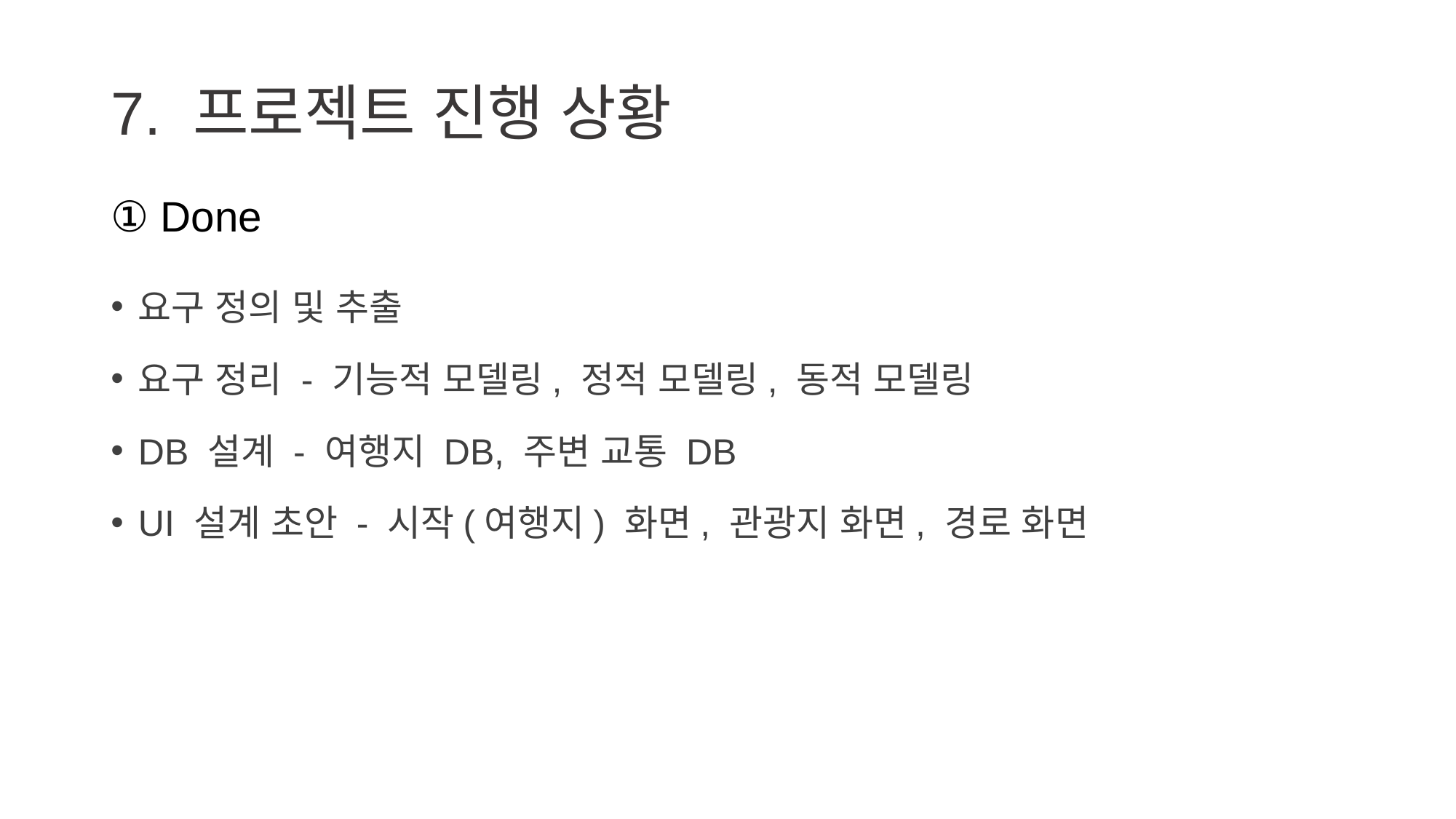

# 7. 프로젝트 진행 상황
① Done
요구 정의 및 추출
요구 정리 - 기능적 모델링, 정적 모델링, 동적 모델링
DB 설계 - 여행지 DB, 주변 교통 DB
UI 설계 초안 - 시작(여행지) 화면, 관광지 화면, 경로 화면